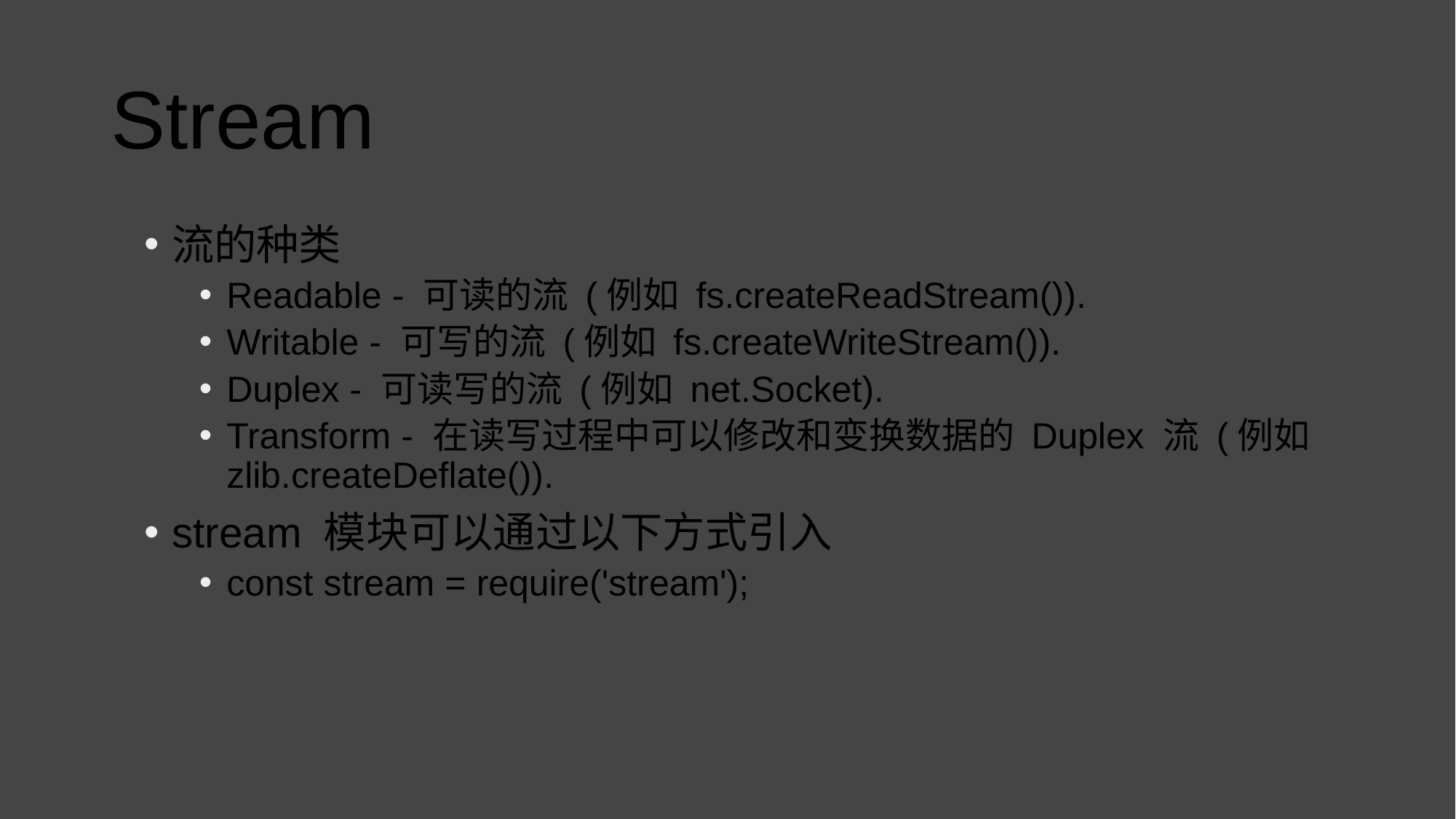

# Stream
流的种类
Readable - 可读的流 (例如 fs.createReadStream()).
Writable - 可写的流 (例如 fs.createWriteStream()).
Duplex - 可读写的流 (例如 net.Socket).
Transform - 在读写过程中可以修改和变换数据的 Duplex 流 (例如 zlib.createDeflate()).
stream 模块可以通过以下方式引入
const stream = require('stream');